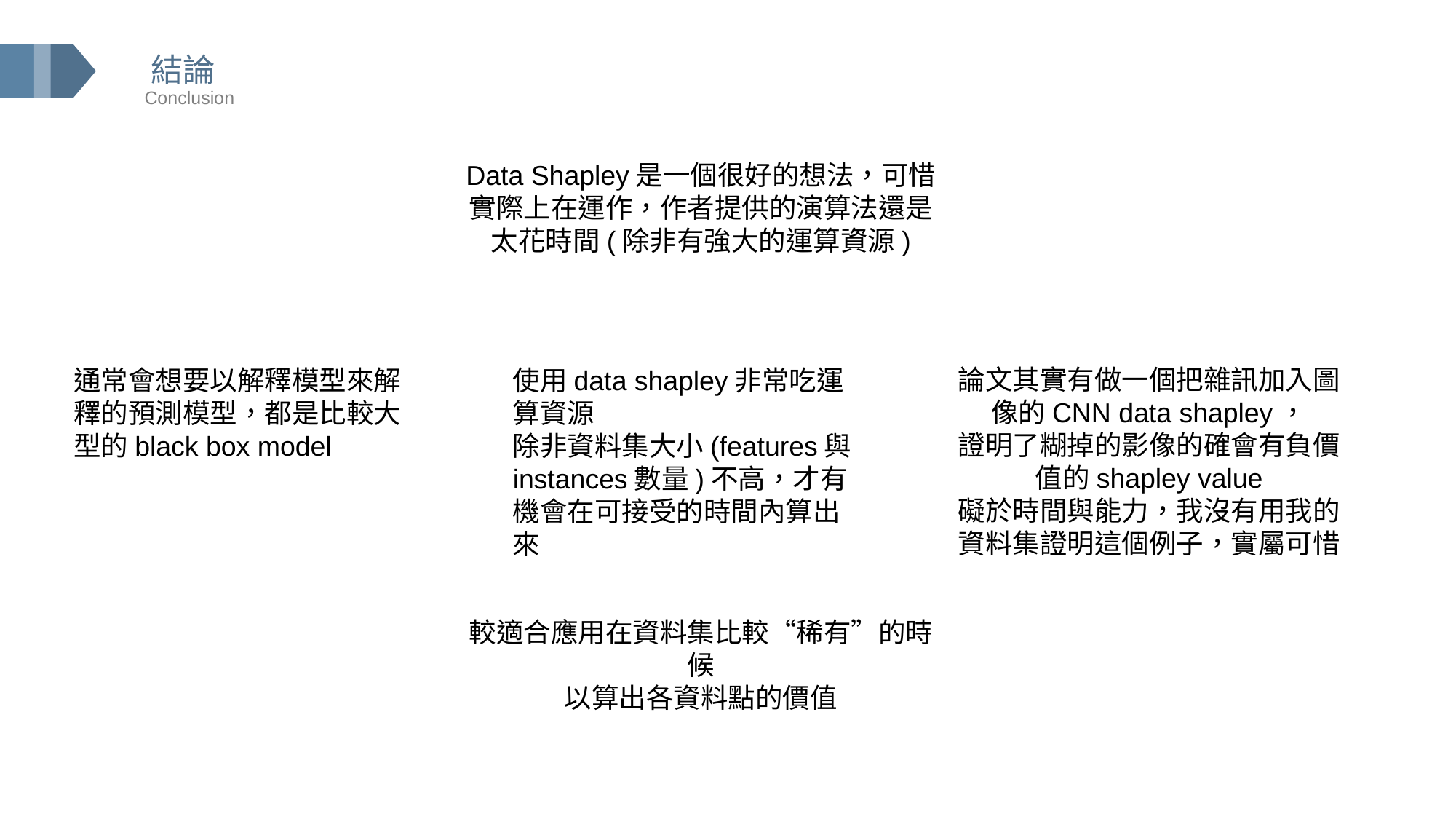

Data Shapley是一個很好的想法，可惜實際上在運作，作者提供的演算法還是太花時間(除非有強大的運算資源)
論文其實有做一個把雜訊加入圖像的CNN data shapley，
證明了糊掉的影像的確會有負價值的shapley value
礙於時間與能力，我沒有用我的資料集證明這個例子，實屬可惜
通常會想要以解釋模型來解釋的預測模型，都是比較大型的black box model
使用data shapley非常吃運算資源
除非資料集大小(features與instances數量)不高，才有機會在可接受的時間內算出來
較適合應用在資料集比較“稀有”的時候
以算出各資料點的價值